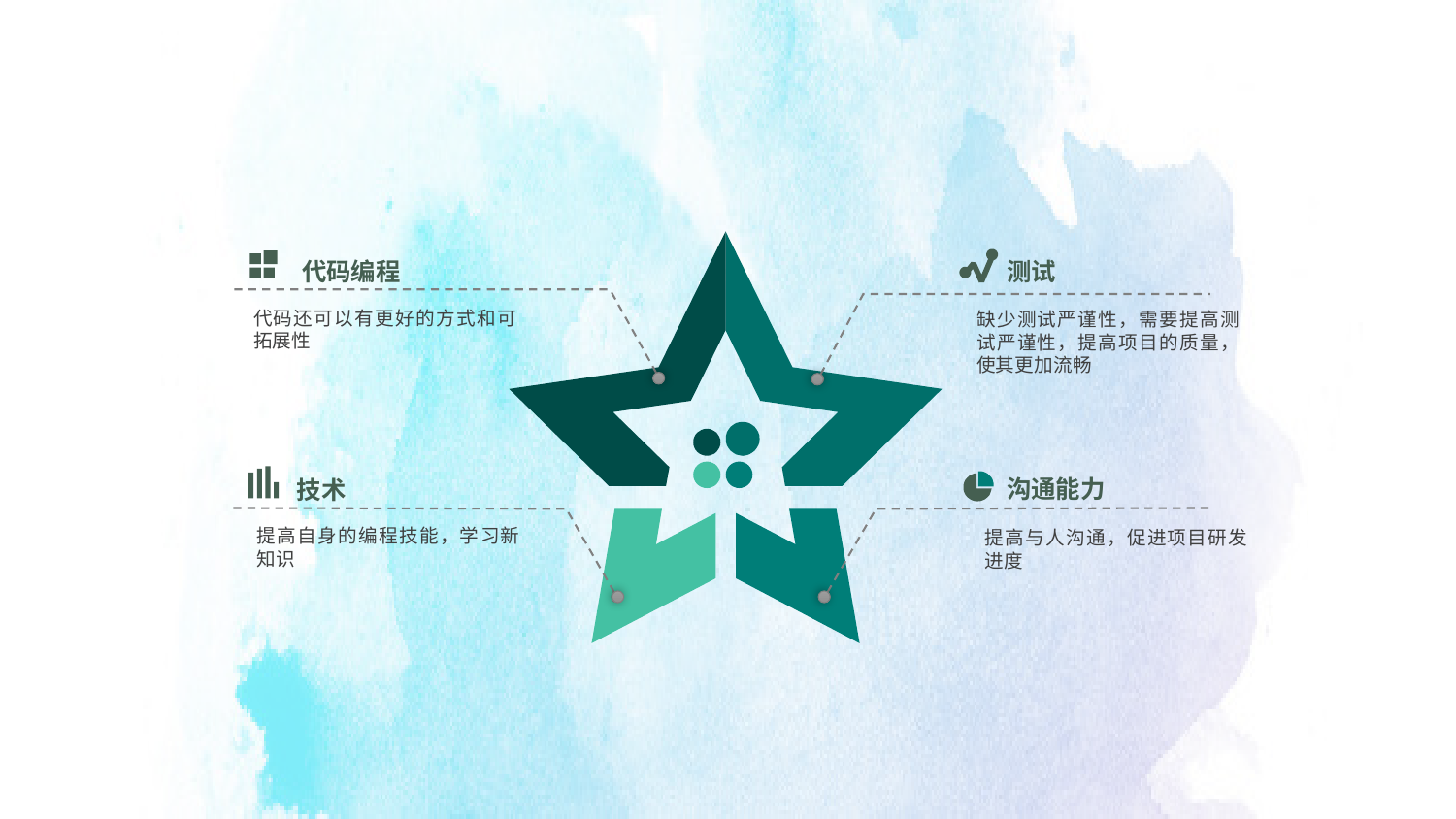

代码编程

测试

代码还可以有更好的方式和可拓展性
缺少测试严谨性，需要提高测试严谨性，提高项目的质量，使其更加流畅
沟通能力

技术

提高自身的编程技能，学习新知识
提高与人沟通，促进项目研发进度